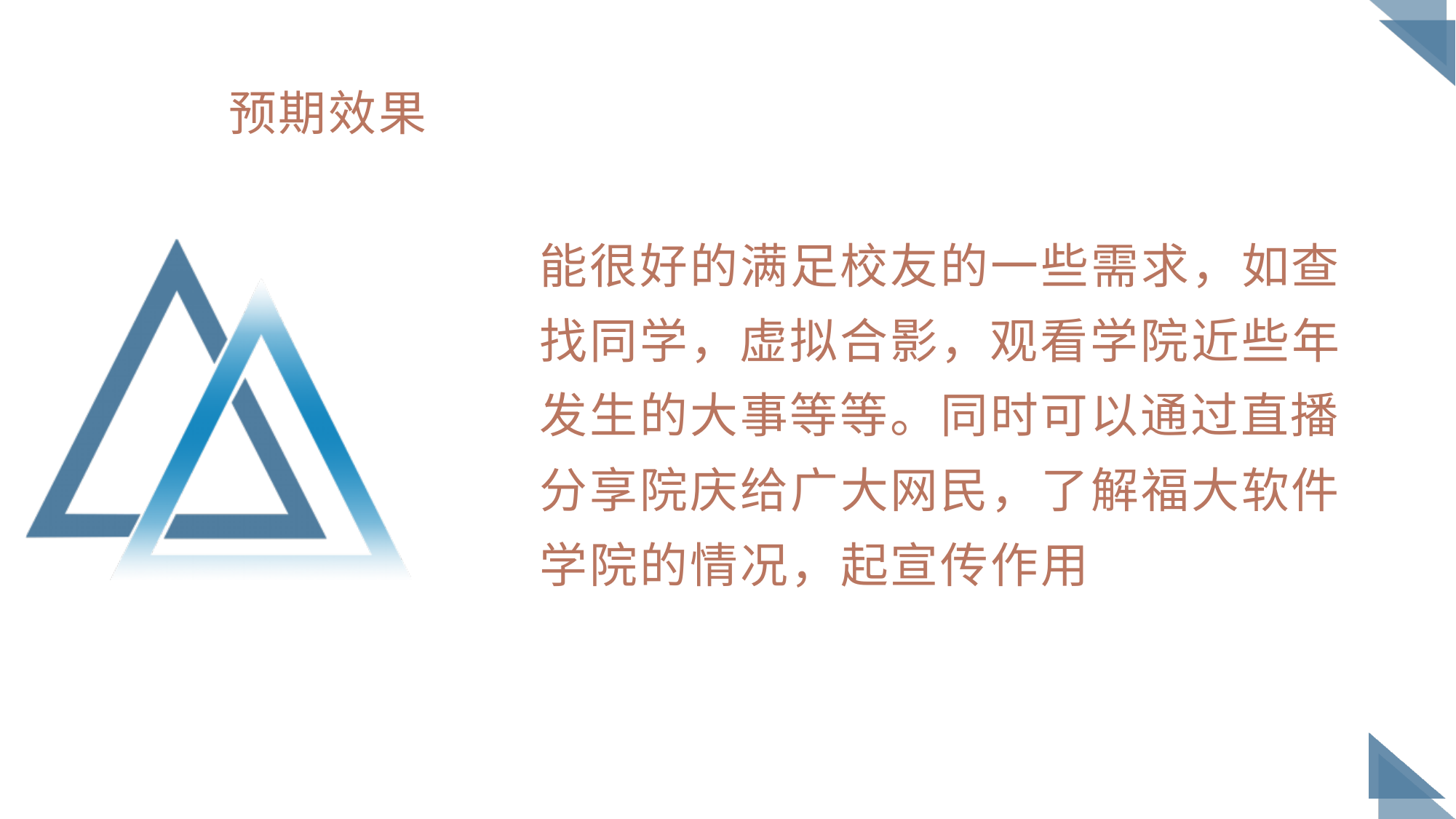

预期效果
能很好的满足校友的一些需求，如查找同学，虚拟合影，观看学院近些年发生的大事等等。同时可以通过直播分享院庆给广大网民，了解福大软件学院的情况，起宣传作用